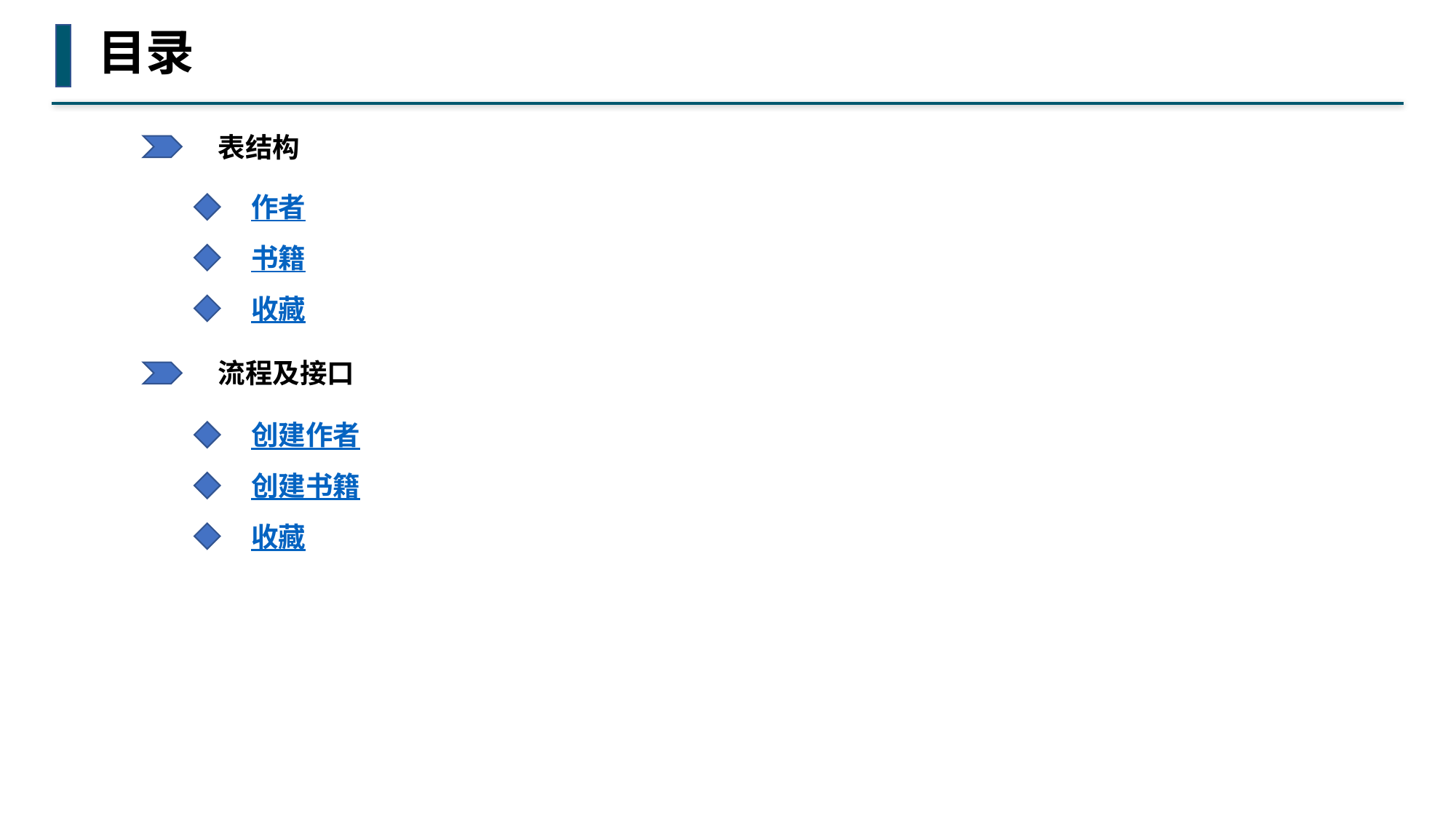

目录

表结构

作者

书籍

收藏

流程及接口

创建作者

创建书籍

收藏